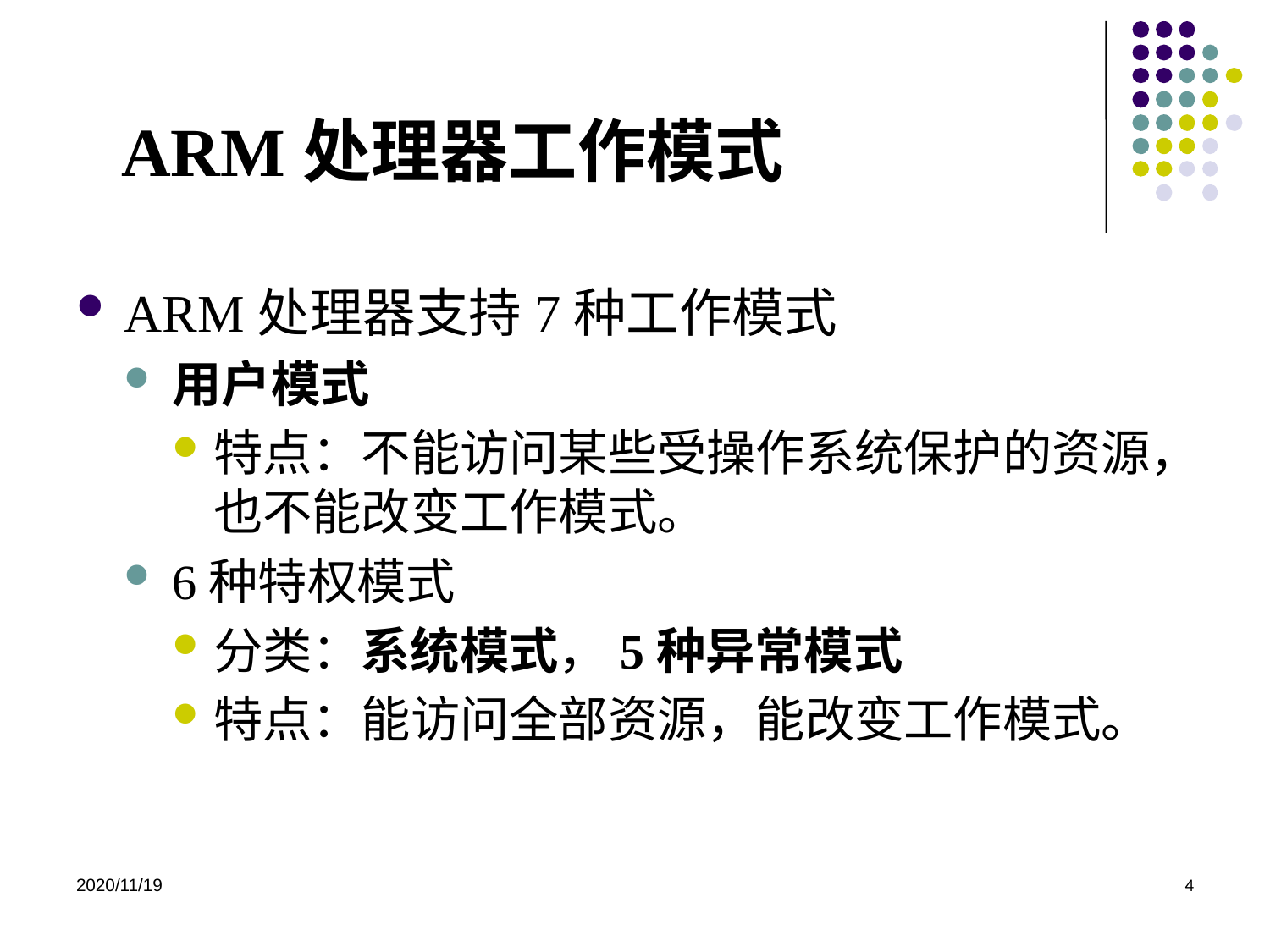

# ARM处理器工作模式
ARM处理器支持7种工作模式
用户模式
特点：不能访问某些受操作系统保护的资源，也不能改变工作模式。
6种特权模式
分类：系统模式，5种异常模式
特点：能访问全部资源，能改变工作模式。
2020/11/19
4